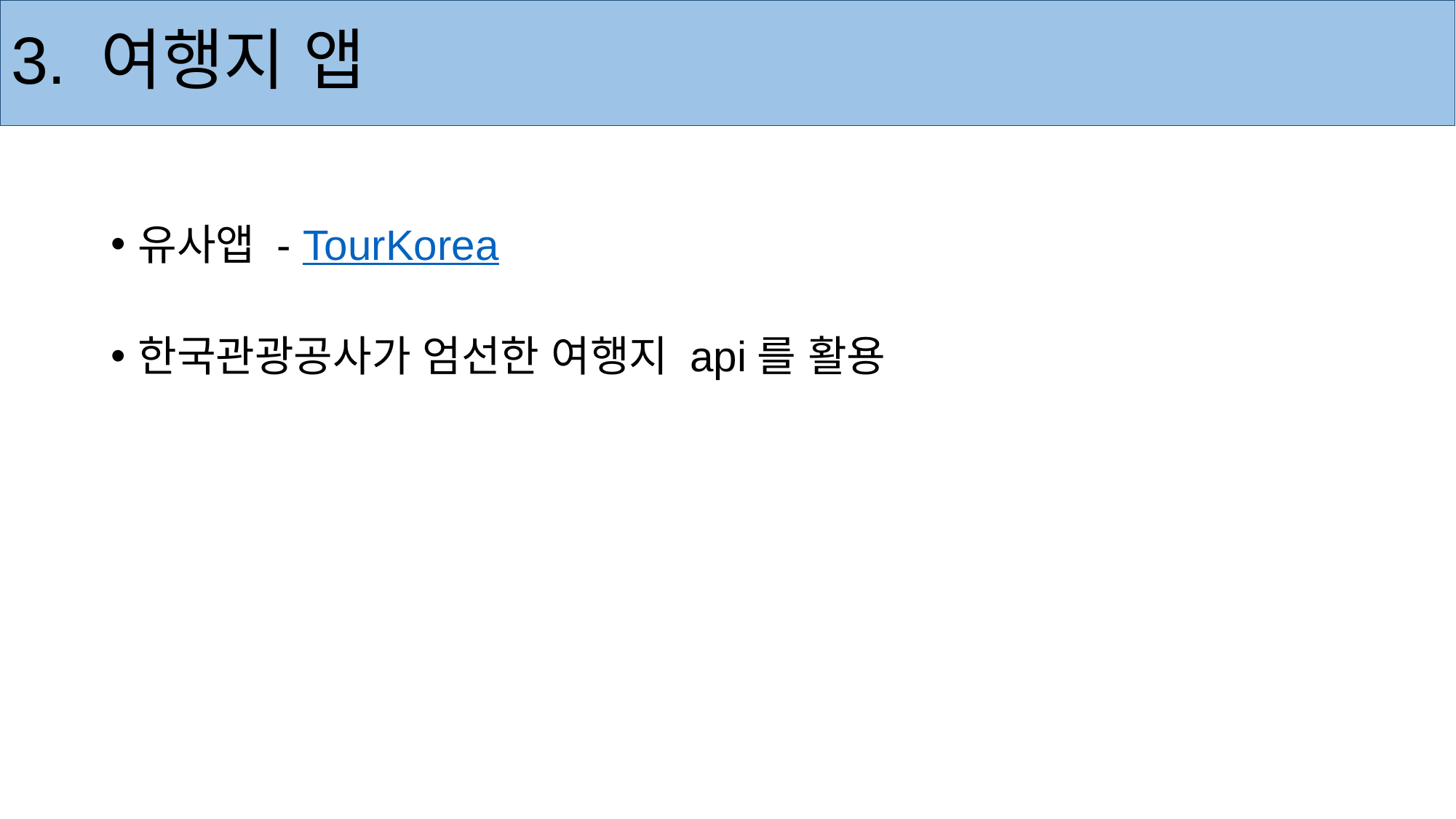

3. 여행지 앱
유사앱 - TourKorea
한국관광공사가 엄선한 여행지 api를 활용